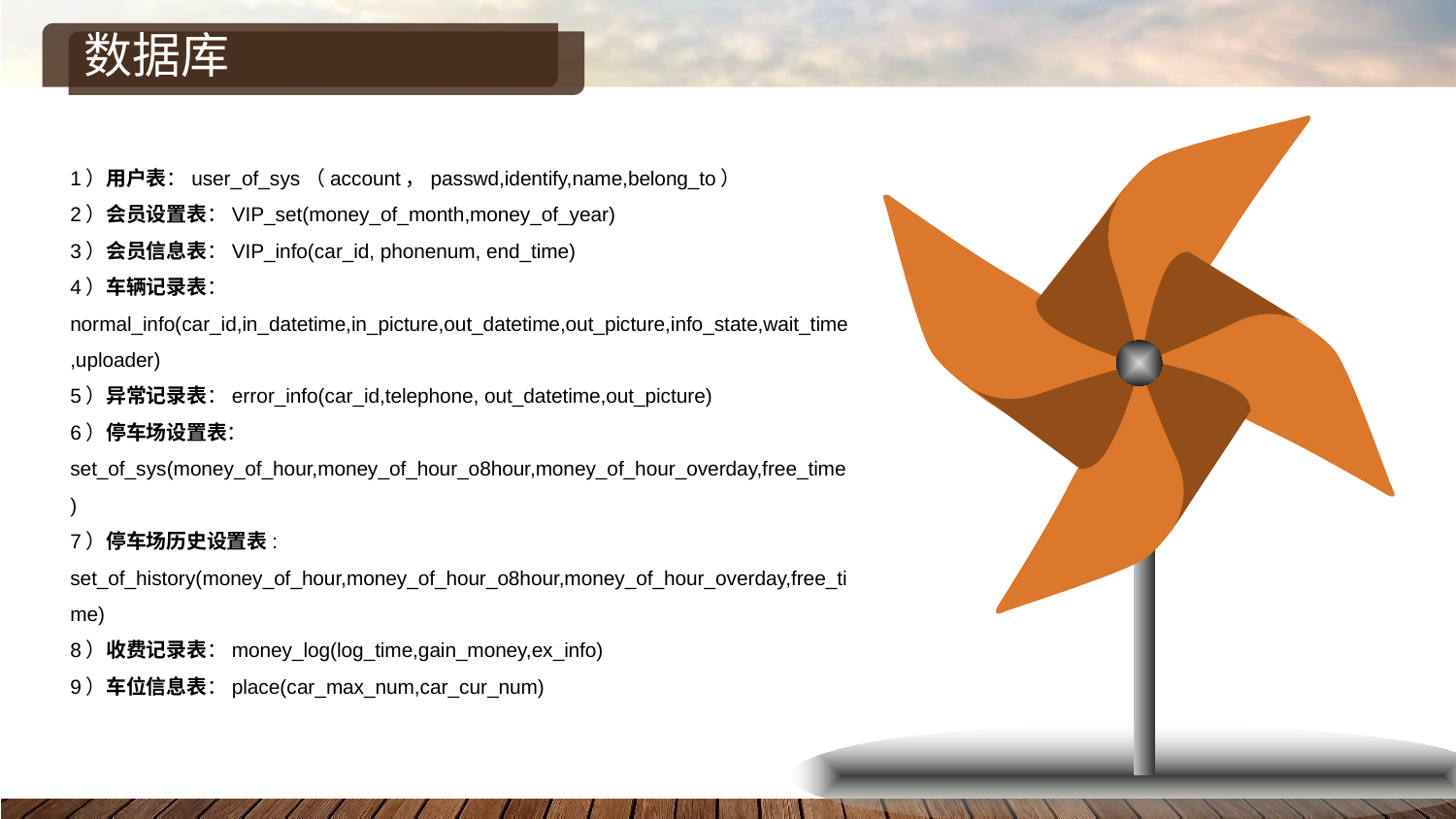

# 数据库

1）用户表：user_of_sys（account，passwd,identify,name,belong_to）
2）会员设置表：VIP_set(money_of_month,money_of_year)
3）会员信息表：VIP_info(car_id, phonenum, end_time)
4）车辆记录表：
normal_info(car_id,in_datetime,in_picture,out_datetime,out_picture,info_state,wait_time,uploader)
5）异常记录表：error_info(car_id,telephone, out_datetime,out_picture)
6）停车场设置表：set_of_sys(money_of_hour,money_of_hour_o8hour,money_of_hour_overday,free_time)
7）停车场历史设置表: 
set_of_history(money_of_hour,money_of_hour_o8hour,money_of_hour_overday,free_time)
8）收费记录表：money_log(log_time,gain_money,ex_info)
9）车位信息表：place(car_max_num,car_cur_num)